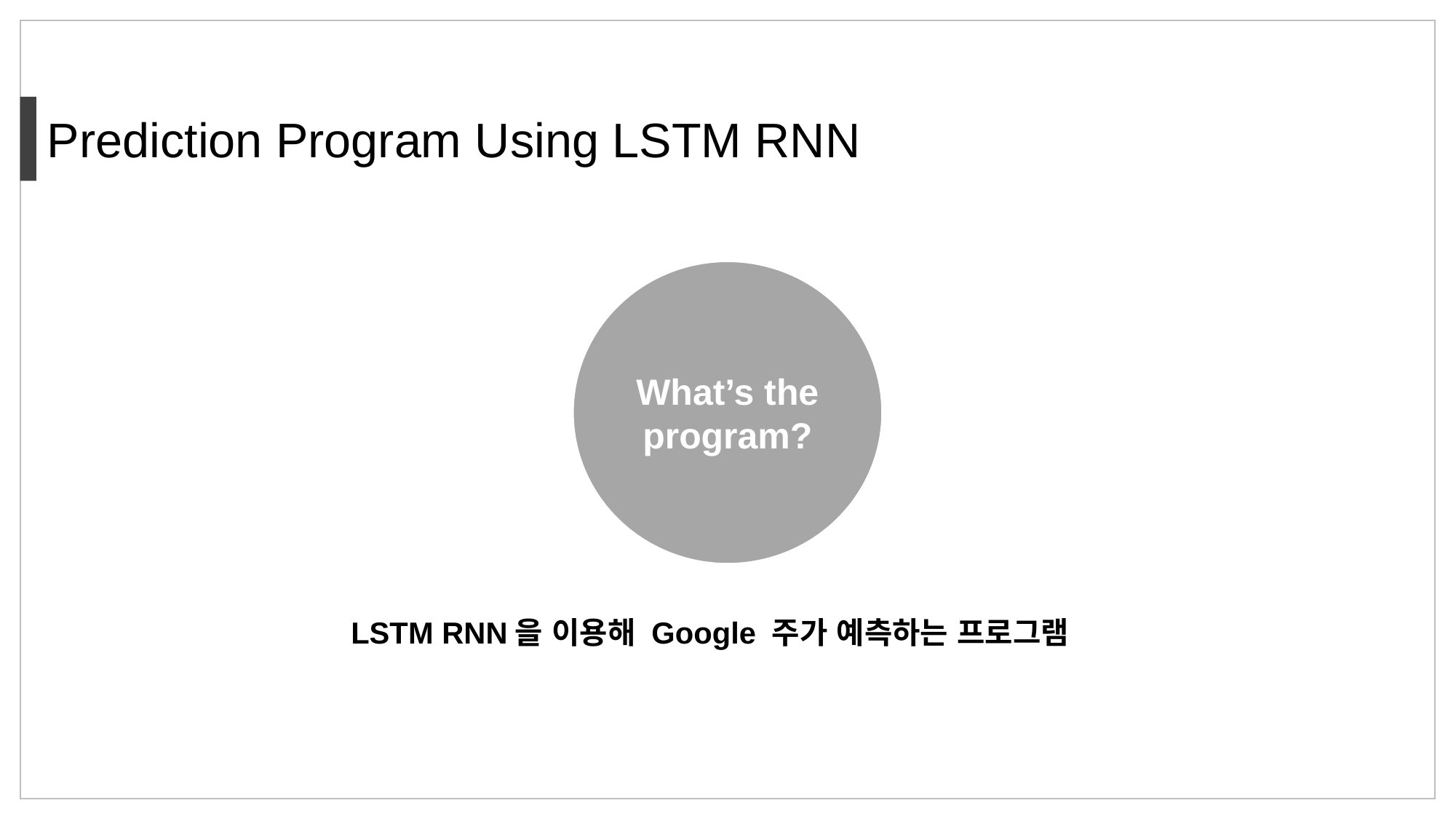

Prediction Program Using LSTM RNN
What’s the program?
LSTM RNN을 이용해 Google 주가 예측하는 프로그램